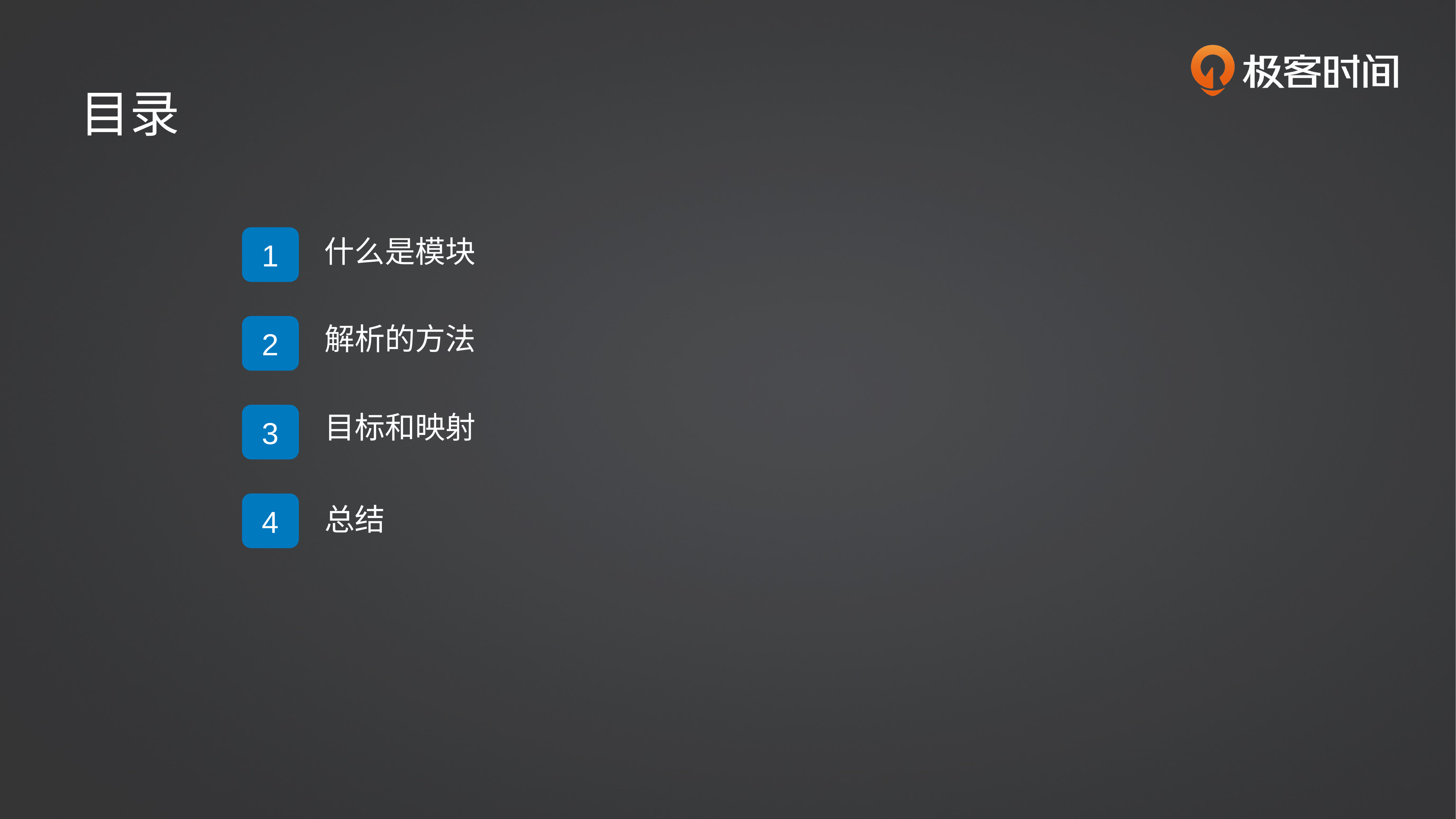

目录

1
什么是模块

2
解析的方法

3
目标和映射

4
总结